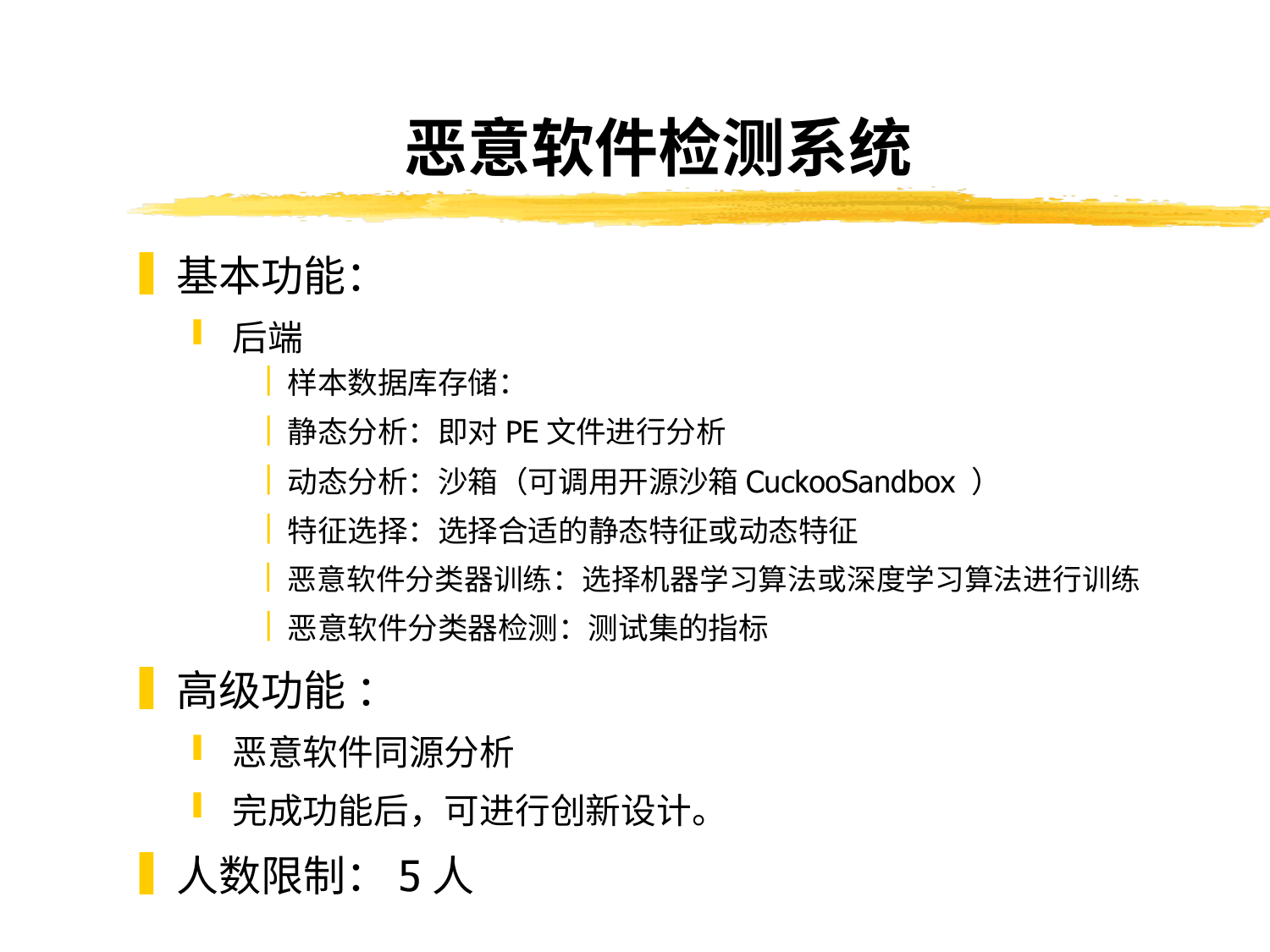

# 恶意软件检测系统
基本功能：
后端
样本数据库存储：
静态分析：即对PE文件进行分析
动态分析：沙箱（可调用开源沙箱CuckooSandbox ）
特征选择：选择合适的静态特征或动态特征
恶意软件分类器训练：选择机器学习算法或深度学习算法进行训练
恶意软件分类器检测：测试集的指标
高级功能 ：
恶意软件同源分析
完成功能后，可进行创新设计。
人数限制：5人